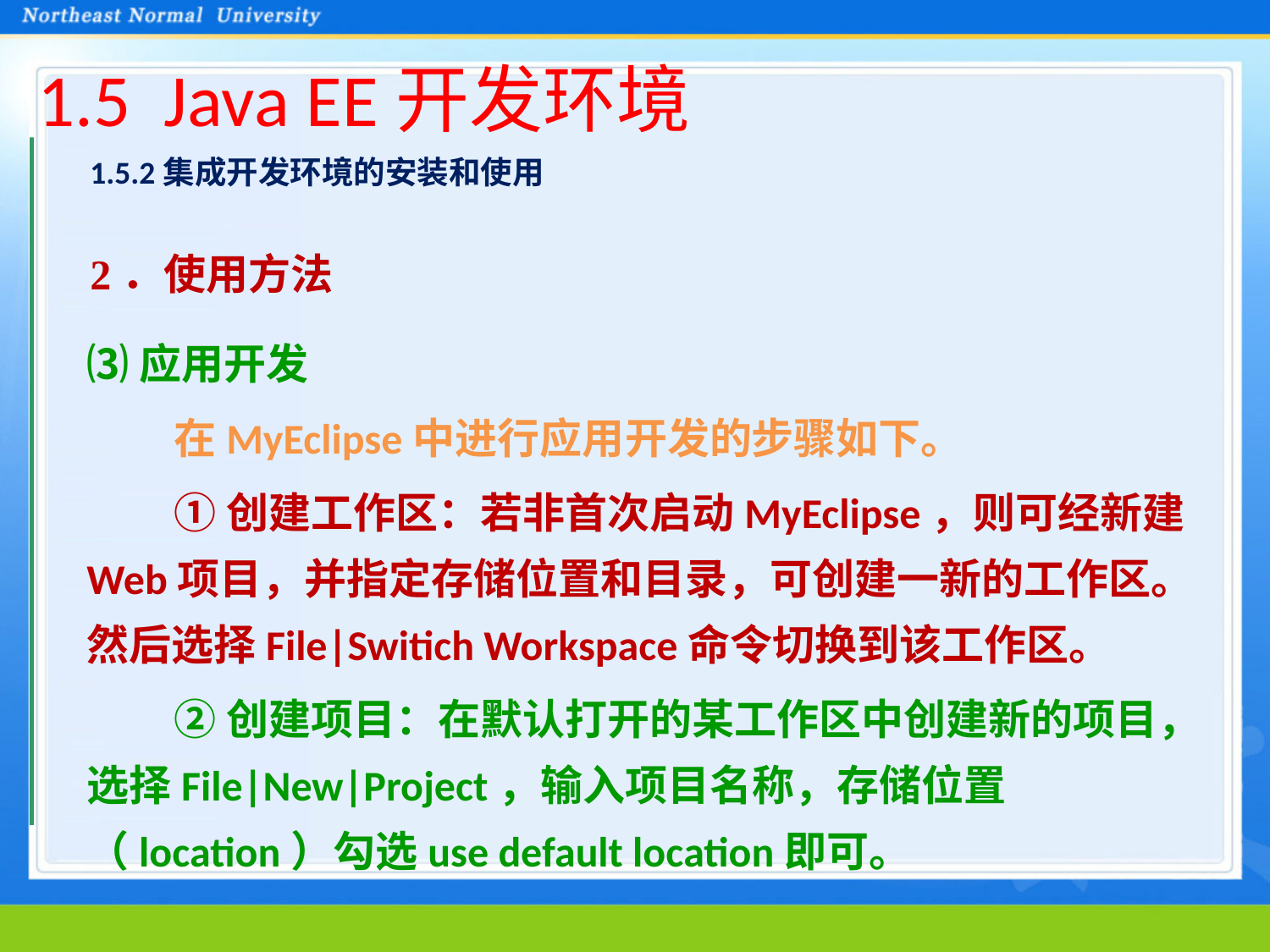

# 1.5  Java EE开发环境
1.5.2集成开发环境的安装和使用
2．使用方法
⑶应用开发
在MyEclipse中进行应用开发的步骤如下。
①创建工作区：若非首次启动MyEclipse，则可经新建Web项目，并指定存储位置和目录，可创建一新的工作区。然后选择File|Switich Workspace命令切换到该工作区。
②创建项目：在默认打开的某工作区中创建新的项目，选择File|New|Project，输入项目名称，存储位置（location）勾选use default location即可。